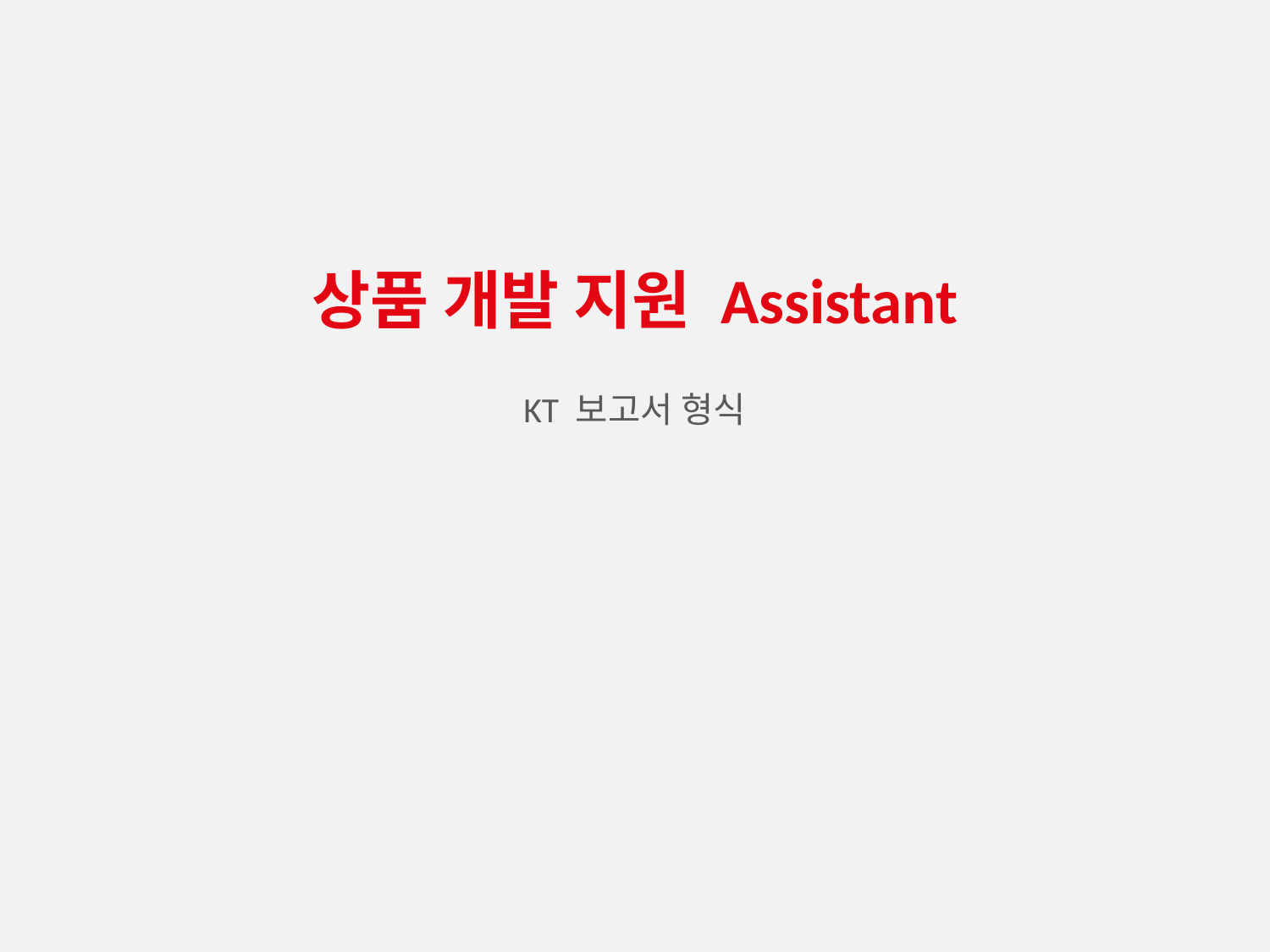

상품 개발 지원 Assistant
KT 보고서 형식